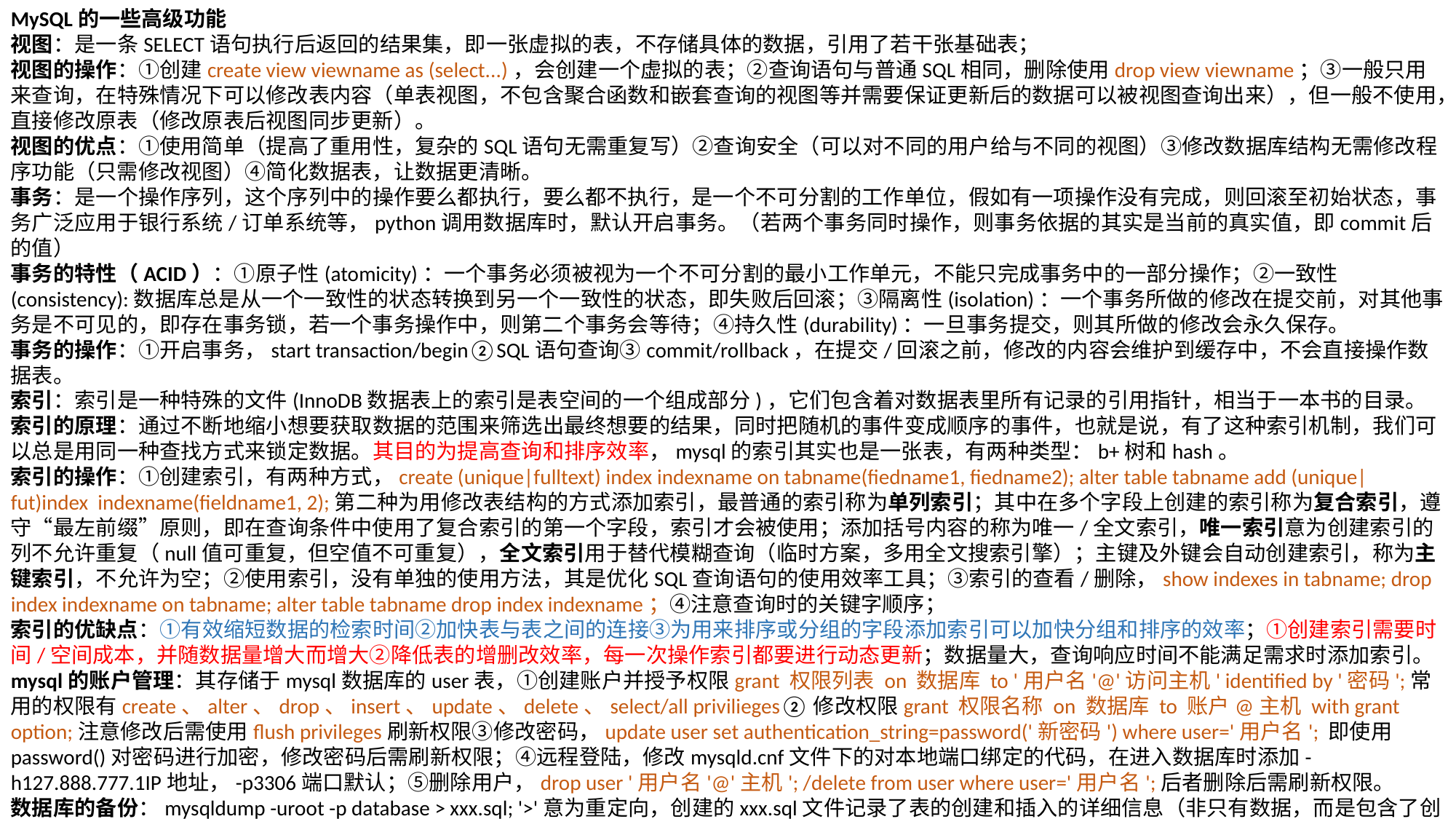

MySQL的一些高级功能
视图：是一条SELECT语句执行后返回的结果集，即一张虚拟的表，不存储具体的数据，引用了若干张基础表；
视图的操作：①创建create view viewname as (select...)，会创建一个虚拟的表；②查询语句与普通SQL相同，删除使用drop view viewname；③一般只用来查询，在特殊情况下可以修改表内容（单表视图，不包含聚合函数和嵌套查询的视图等并需要保证更新后的数据可以被视图查询出来），但一般不使用，直接修改原表（修改原表后视图同步更新）。
视图的优点：①使用简单（提高了重用性，复杂的SQL语句无需重复写）②查询安全（可以对不同的用户给与不同的视图）③修改数据库结构无需修改程序功能（只需修改视图）④简化数据表，让数据更清晰。
事务：是一个操作序列，这个序列中的操作要么都执行，要么都不执行，是一个不可分割的工作单位，假如有一项操作没有完成，则回滚至初始状态，事务广泛应用于银行系统/订单系统等，python调用数据库时，默认开启事务。（若两个事务同时操作，则事务依据的其实是当前的真实值，即commit后的值）
事务的特性（ACID）：①原子性(atomicity)：一个事务必须被视为一个不可分割的最小工作单元，不能只完成事务中的一部分操作；②一致性(consistency):数据库总是从一个一致性的状态转换到另一个一致性的状态，即失败后回滚；③隔离性(isolation)：一个事务所做的修改在提交前，对其他事务是不可见的，即存在事务锁，若一个事务操作中，则第二个事务会等待；④持久性(durability)：一旦事务提交，则其所做的修改会永久保存。
事务的操作：①开启事务，start transaction/begin②SQL语句查询③commit/rollback，在提交/回滚之前，修改的内容会维护到缓存中，不会直接操作数据表。
索引：索引是一种特殊的文件(InnoDB数据表上的索引是表空间的一个组成部分)，它们包含着对数据表里所有记录的引用指针，相当于一本书的目录。
索引的原理：通过不断地缩小想要获取数据的范围来筛选出最终想要的结果，同时把随机的事件变成顺序的事件，也就是说，有了这种索引机制，我们可以总是用同一种查找方式来锁定数据。其目的为提高查询和排序效率，mysql的索引其实也是一张表，有两种类型：b+树和hash。
索引的操作：①创建索引，有两种方式，create (unique|fulltext) index indexname on tabname(fiedname1, fiedname2); alter table tabname add (unique|fut)index  indexname(fieldname1, 2);第二种为用修改表结构的方式添加索引，最普通的索引称为单列索引；其中在多个字段上创建的索引称为复合索引，遵守“最左前缀”原则，即在查询条件中使用了复合索引的第一个字段，索引才会被使用；添加括号内容的称为唯一/全文索引，唯一索引意为创建索引的列不允许重复（null值可重复，但空值不可重复），全文索引用于替代模糊查询（临时方案，多用全文搜索引擎）；主键及外键会自动创建索引，称为主键索引，不允许为空；②使用索引，没有单独的使用方法，其是优化SQL查询语句的使用效率工具；③索引的查看/删除，show indexes in tabname; drop index indexname on tabname; alter table tabname drop index indexname；④注意查询时的关键字顺序；
索引的优缺点：①有效缩短数据的检索时间②加快表与表之间的连接③为用来排序或分组的字段添加索引可以加快分组和排序的效率；①创建索引需要时间/空间成本，并随数据量增大而增大②降低表的增删改效率，每一次操作索引都要进行动态更新；数据量大，查询响应时间不能满足需求时添加索引。
mysql的账户管理：其存储于mysql数据库的user表，①创建账户并授予权限grant 权限列表 on 数据库 to '用户名'@'访问主机' identified by '密码';常用的权限有create、alter、drop、insert、update、delete、select/all privilieges②修改权限grant 权限名称 on 数据库 to 账户@主机 with grant option;注意修改后需使用flush privileges刷新权限③修改密码，update user set authentication_string=password('新密码') where user='用户名'; 即使用password()对密码进行加密，修改密码后需刷新权限；④远程登陆，修改mysqld.cnf文件下的对本地端口绑定的代码，在进入数据库时添加-h127.888.777.1IP地址，-p3306端口默认；⑤删除用户，drop user '用户名'@'主机'; /delete from user where user='用户名';后者删除后需刷新权限。
数据库的备份：mysqldump -uroot -p database > xxx.sql; '>'意为重定向，创建的xxx.sql文件记录了表的创建和插入的详细信息（非只有数据，而是包含了创建信息），mysql -uroot -p dbname < xxx.sql即将xxx.sql文件写入dbname数据库。